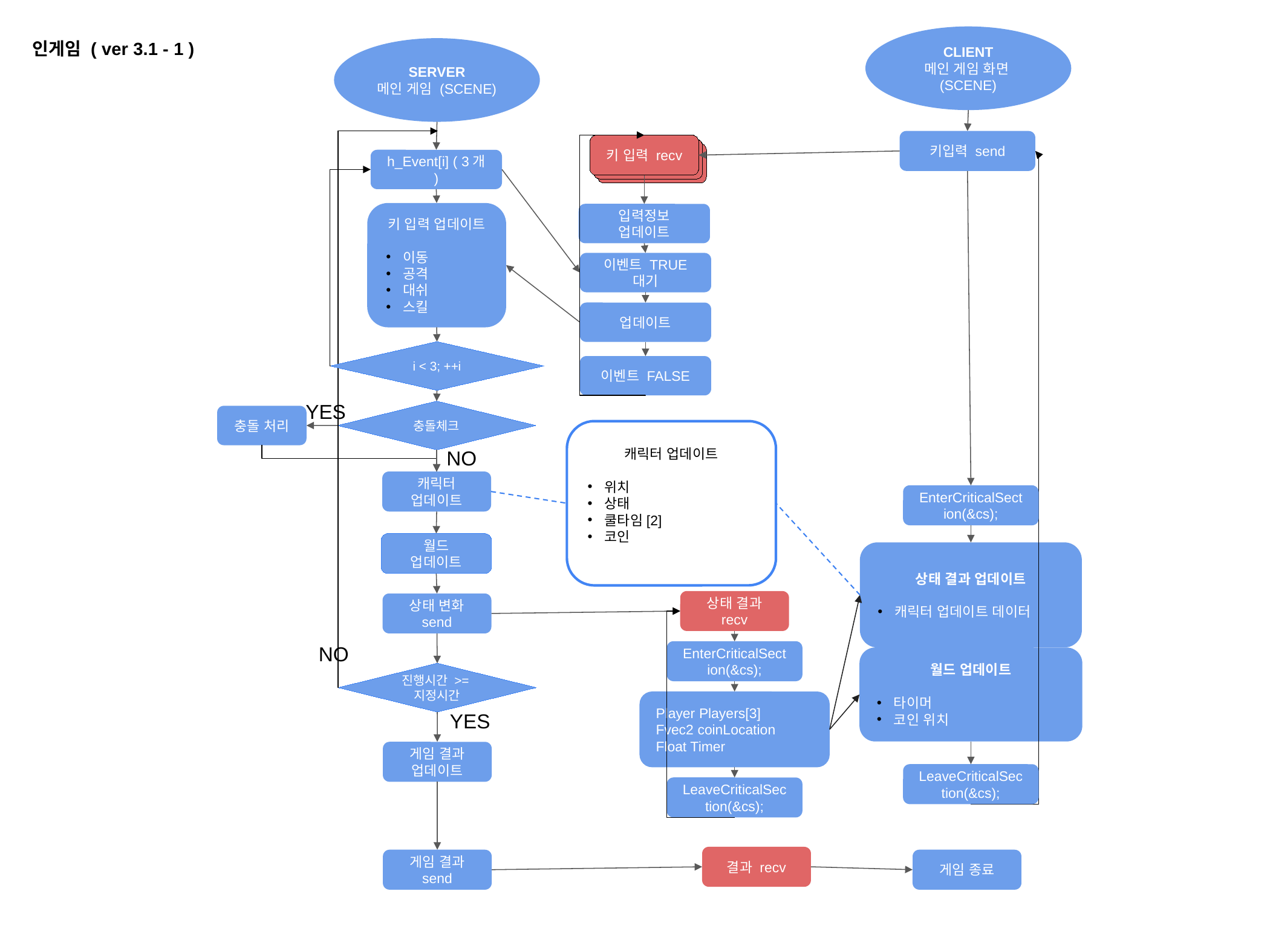

CLIENT
메인 게임 화면(SCENE)
SERVER
메인 게임 (SCENE)
키입력 send
키 입력 recv
키 입력 recv
키 입력 recv
h_Event[i] ( 3개 )
키 입력 업데이트

이동
공격
대쉬
스킬
입력정보 업데이트
이벤트 TRUE 대기
업데이트
i < 3; ++i
이벤트 FALSE
YES
충돌체크
충돌 처리
캐릭터 업데이트

위치
상태
쿨타임[2]
코인

NO
캐릭터
업데이트
EnterCriticalSection(&cs);
월드
업데이트
상태 결과 업데이트

캐릭터 업데이트 데이터
상태 결과 recv
상태 변화 send
NO
EnterCriticalSection(&cs);
월드 업데이트

타이머
코인 위치
진행시간 >=  지정시간
Player Players[3]
Fvec2 coinLocation
Float Timer
YES
게임 결과
업데이트
LeaveCriticalSection(&cs);
LeaveCriticalSection(&cs);
결과 recv
게임 결과 send
게임 종료
인게임 ( ver 3.1 - 1 )